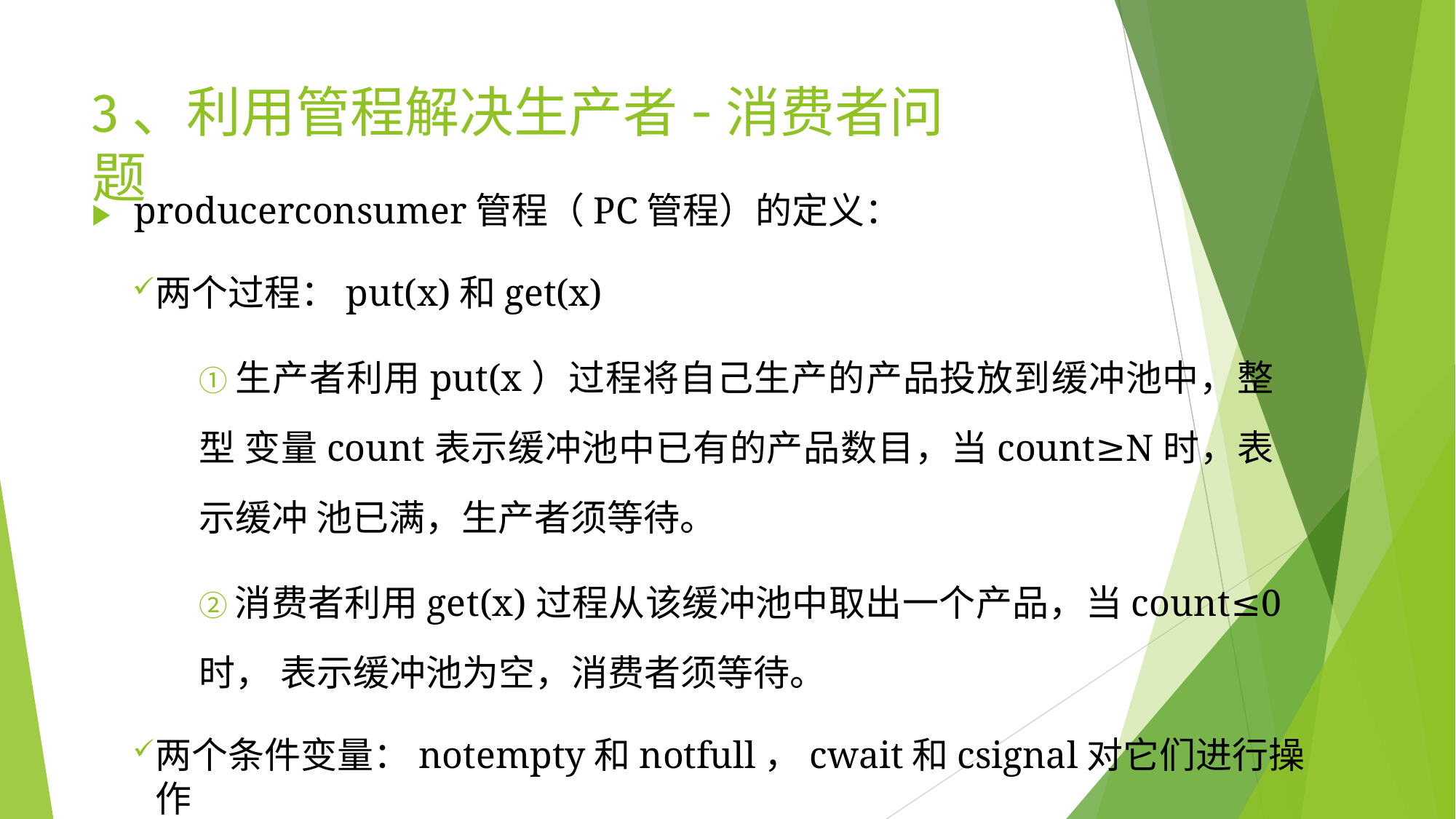

# 3、利用管程解决生产者-消费者问题
▶	producerconsumer管程（PC管程）的定义：

两个过程：put(x)和get(x)
①生产者利用put(x）过程将自己生产的产品投放到缓冲池中，整型 变量count表示缓冲池中已有的产品数目，当count≥N时，表示缓冲 池已满，生产者须等待。
②消费者利用get(x)过程从该缓冲池中取出一个产品，当count≤0时， 表示缓冲池为空，消费者须等待。

两个条件变量：notempty和notfull，cwait和csignal对它们进行操作